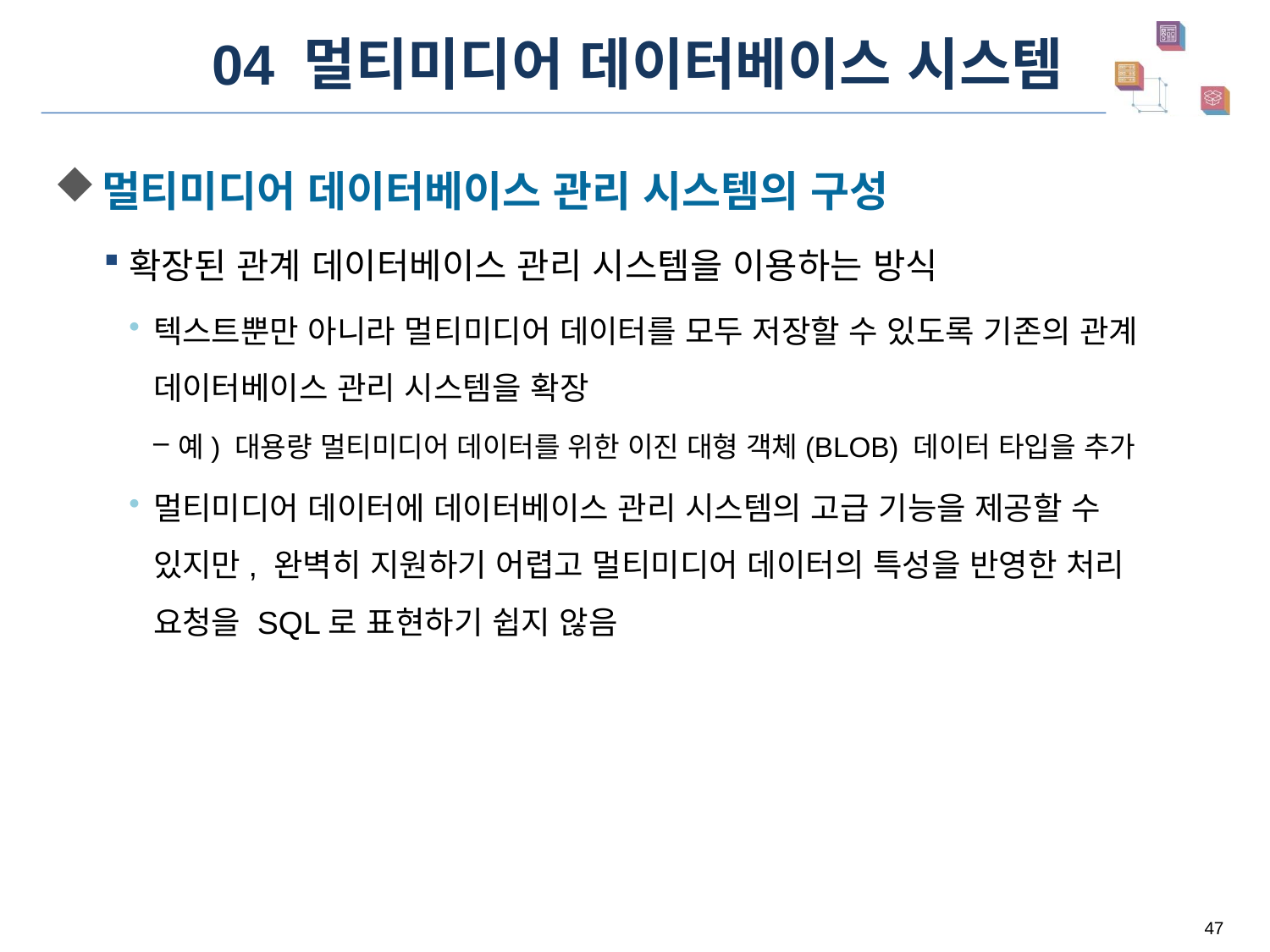

# 04 멀티미디어 데이터베이스 시스템
멀티미디어 데이터베이스 관리 시스템의 구성
확장된 관계 데이터베이스 관리 시스템을 이용하는 방식
텍스트뿐만 아니라 멀티미디어 데이터를 모두 저장할 수 있도록 기존의 관계 데이터베이스 관리 시스템을 확장
예) 대용량 멀티미디어 데이터를 위한 이진 대형 객체(BLOB) 데이터 타입을 추가
멀티미디어 데이터에 데이터베이스 관리 시스템의 고급 기능을 제공할 수
있지만, 완벽히 지원하기 어렵고 멀티미디어 데이터의 특성을 반영한 처리
요청을 SQL로 표현하기 쉽지 않음